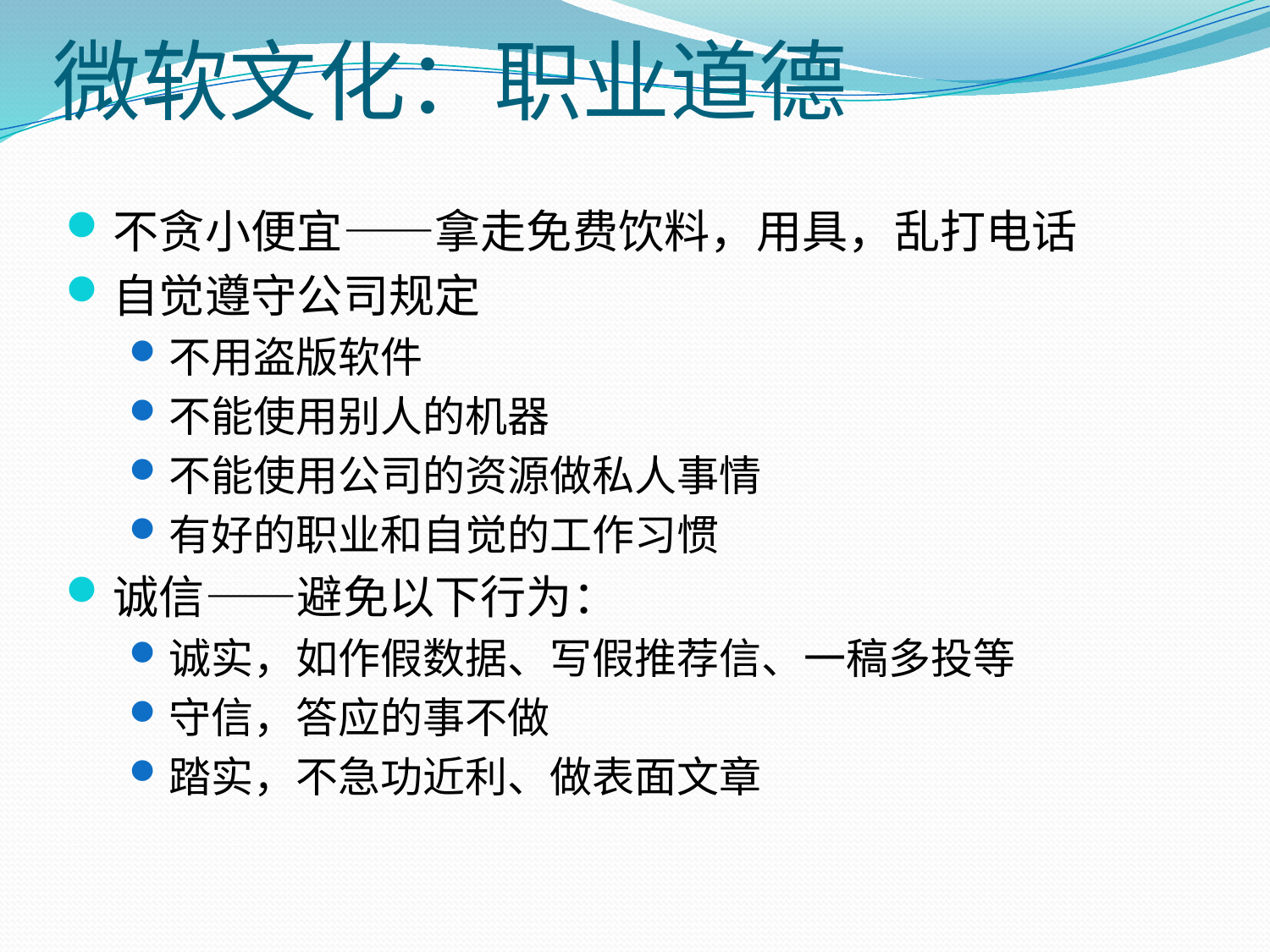

# 微软文化：职业道德
不贪小便宜——拿走免费饮料，用具，乱打电话
自觉遵守公司规定
不用盗版软件
不能使用别人的机器
不能使用公司的资源做私人事情
有好的职业和自觉的工作习惯
诚信——避免以下行为：
诚实，如作假数据、写假推荐信、一稿多投等
守信，答应的事不做
踏实，不急功近利、做表面文章